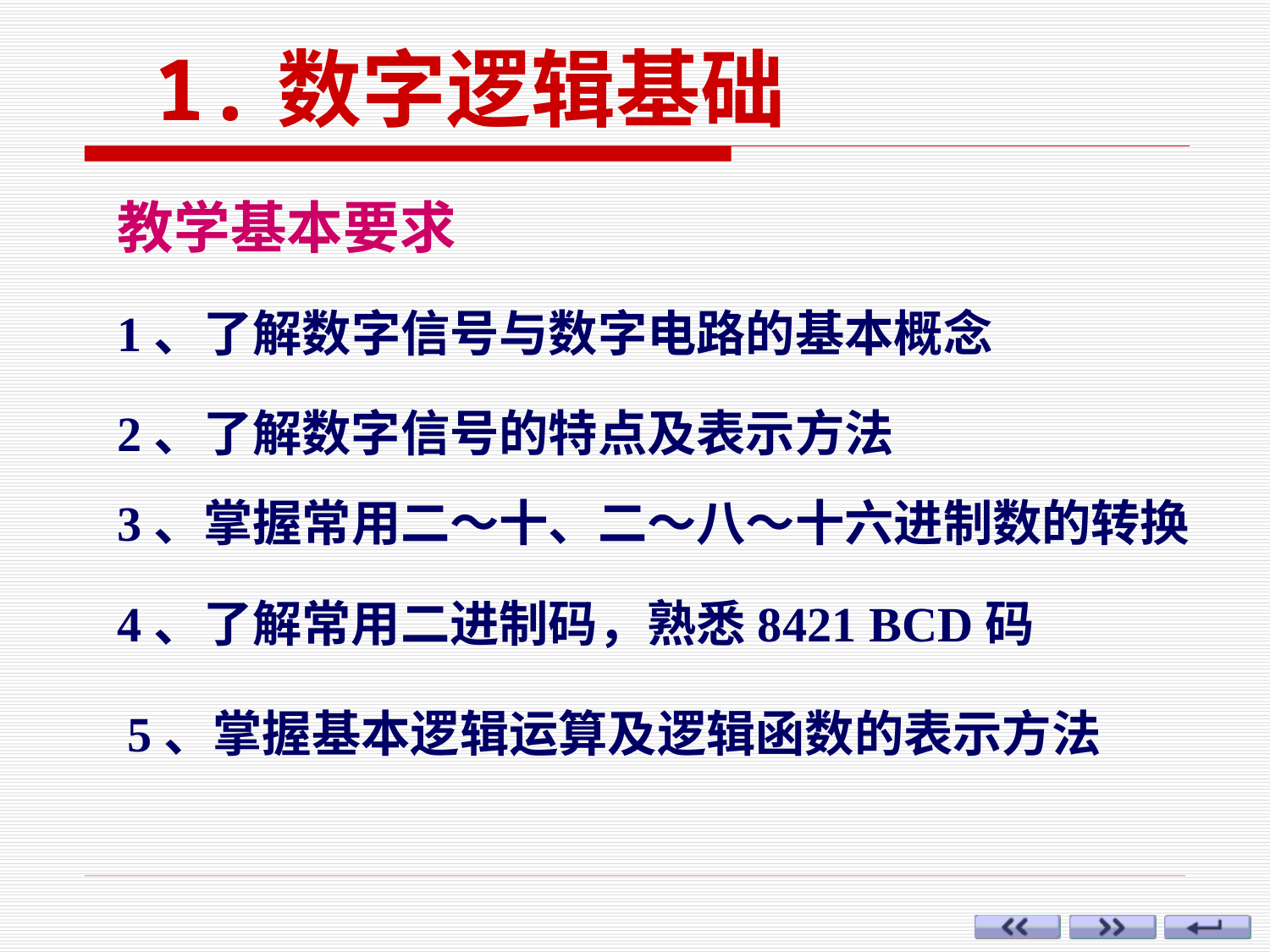

1.数字逻辑基础
教学基本要求
1、了解数字信号与数字电路的基本概念
2、了解数字信号的特点及表示方法
3、掌握常用二～十、二～八～十六进制数的转换
4、了解常用二进制码，熟悉8421 BCD码
5、掌握基本逻辑运算及逻辑函数的表示方法